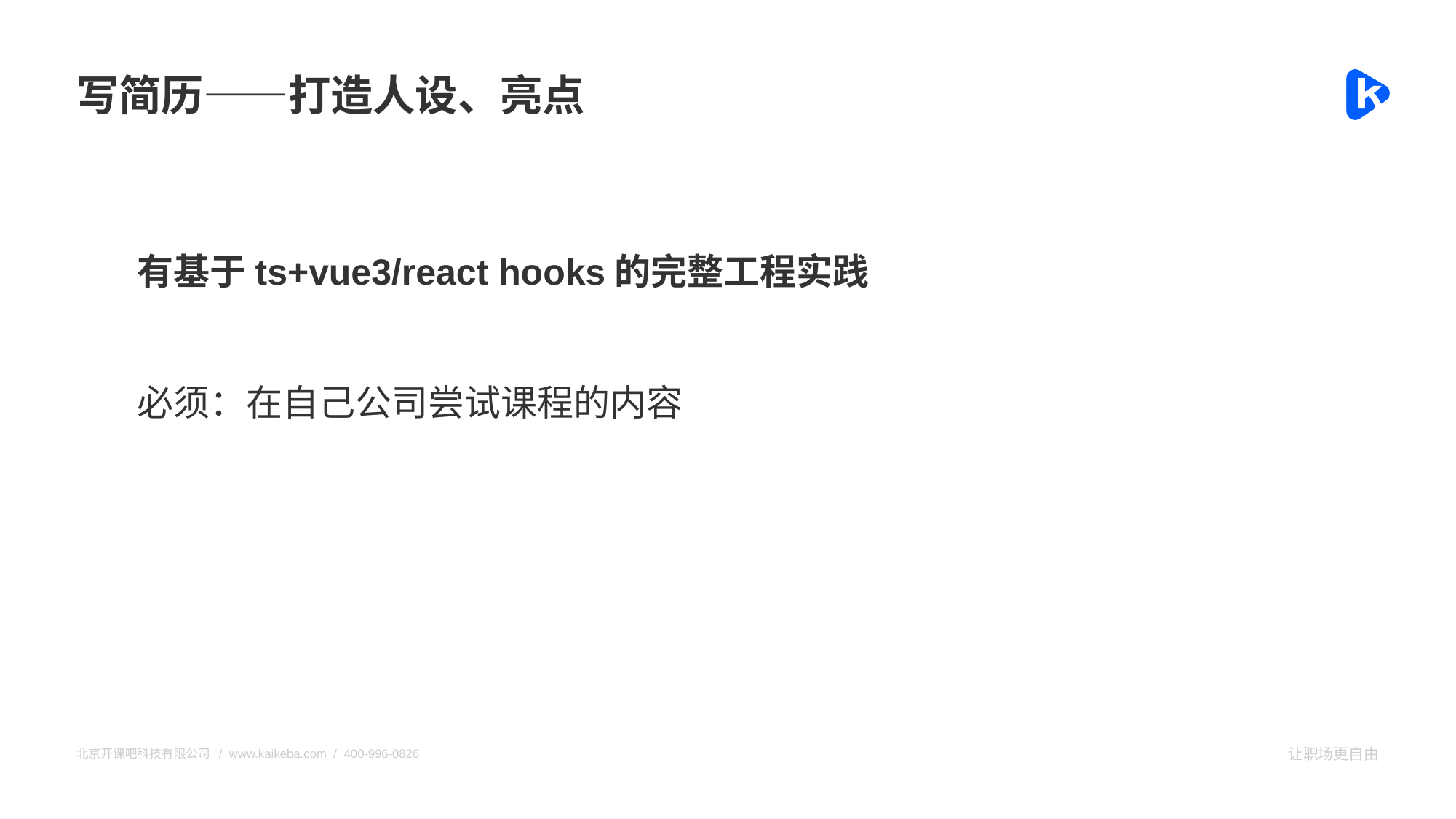

写简历——打造人设、亮点
有基于ts+vue3/react hooks的完整工程实践

必须：在自己公司尝试课程的内容